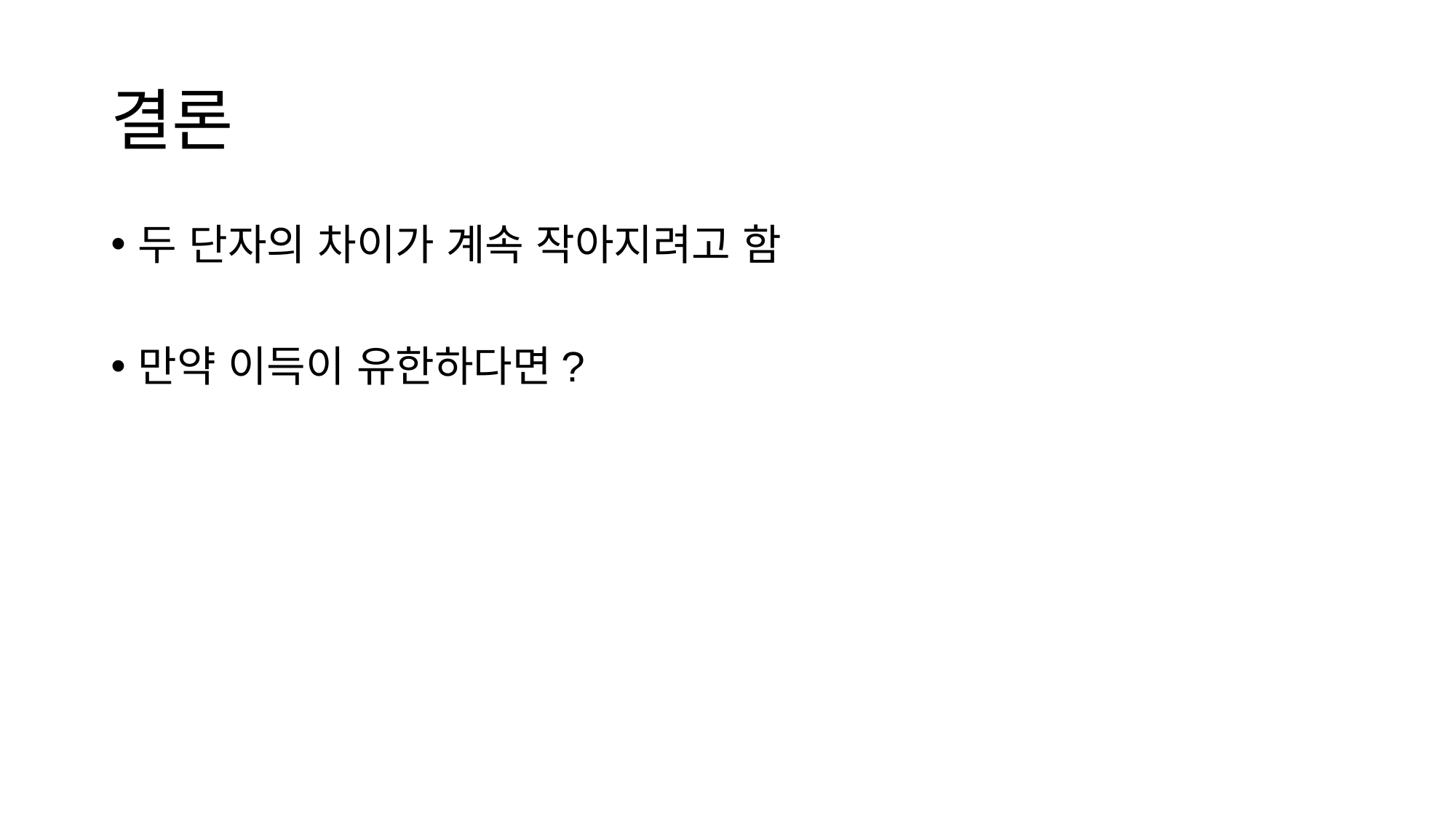

# 결론
두 단자의 차이가 계속 작아지려고 함

만약 이득이 유한하다면?